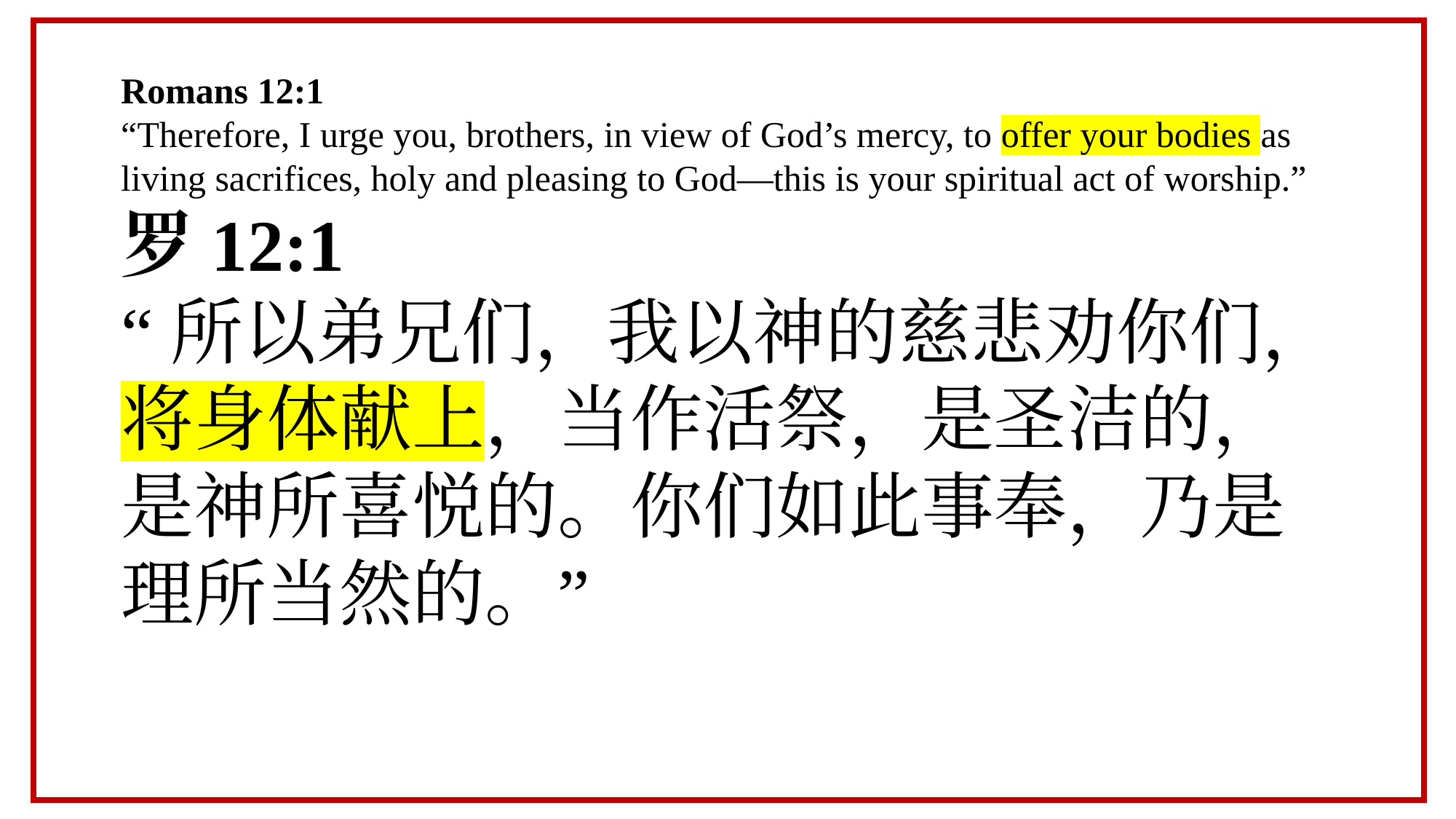

Romans 12:1
“Therefore, I urge you, brothers, in view of God’s mercy, to offer your bodies as living sacrifices, holy and pleasing to God—this is your spiritual act of worship.”
罗12:1
“所以弟兄们，我以神的慈悲劝你们，将身体献上，当作活祭，是圣洁的，是神所喜悦的。你们如此事奉，乃是理所当然的。”